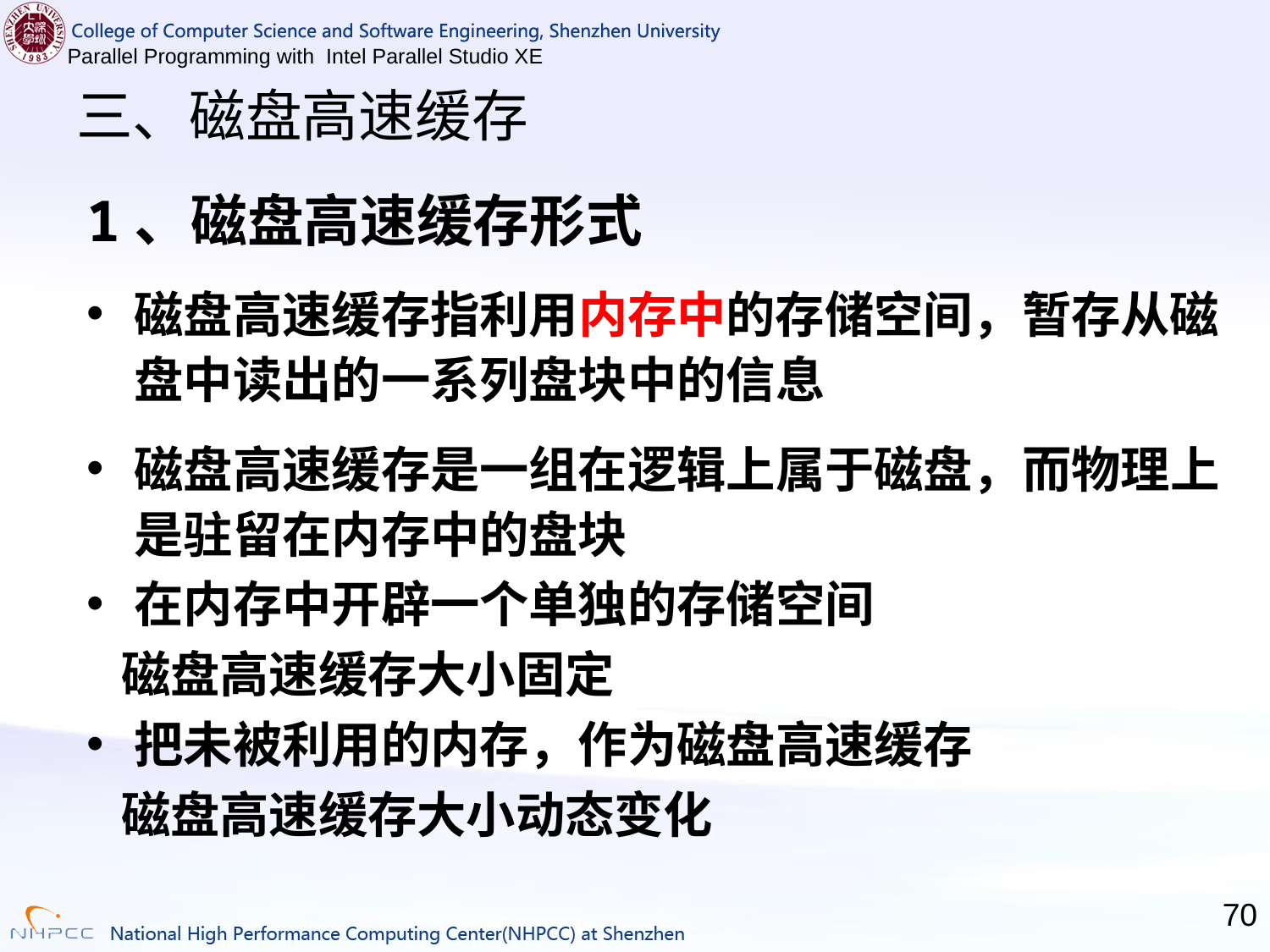

# 三、磁盘高速缓存
1、磁盘高速缓存形式
磁盘高速缓存指利用内存中的存储空间，暂存从磁盘中读出的一系列盘块中的信息
磁盘高速缓存是一组在逻辑上属于磁盘，而物理上是驻留在内存中的盘块
在内存中开辟一个单独的存储空间
  磁盘高速缓存大小固定
把未被利用的内存，作为磁盘高速缓存
  磁盘高速缓存大小动态变化

70